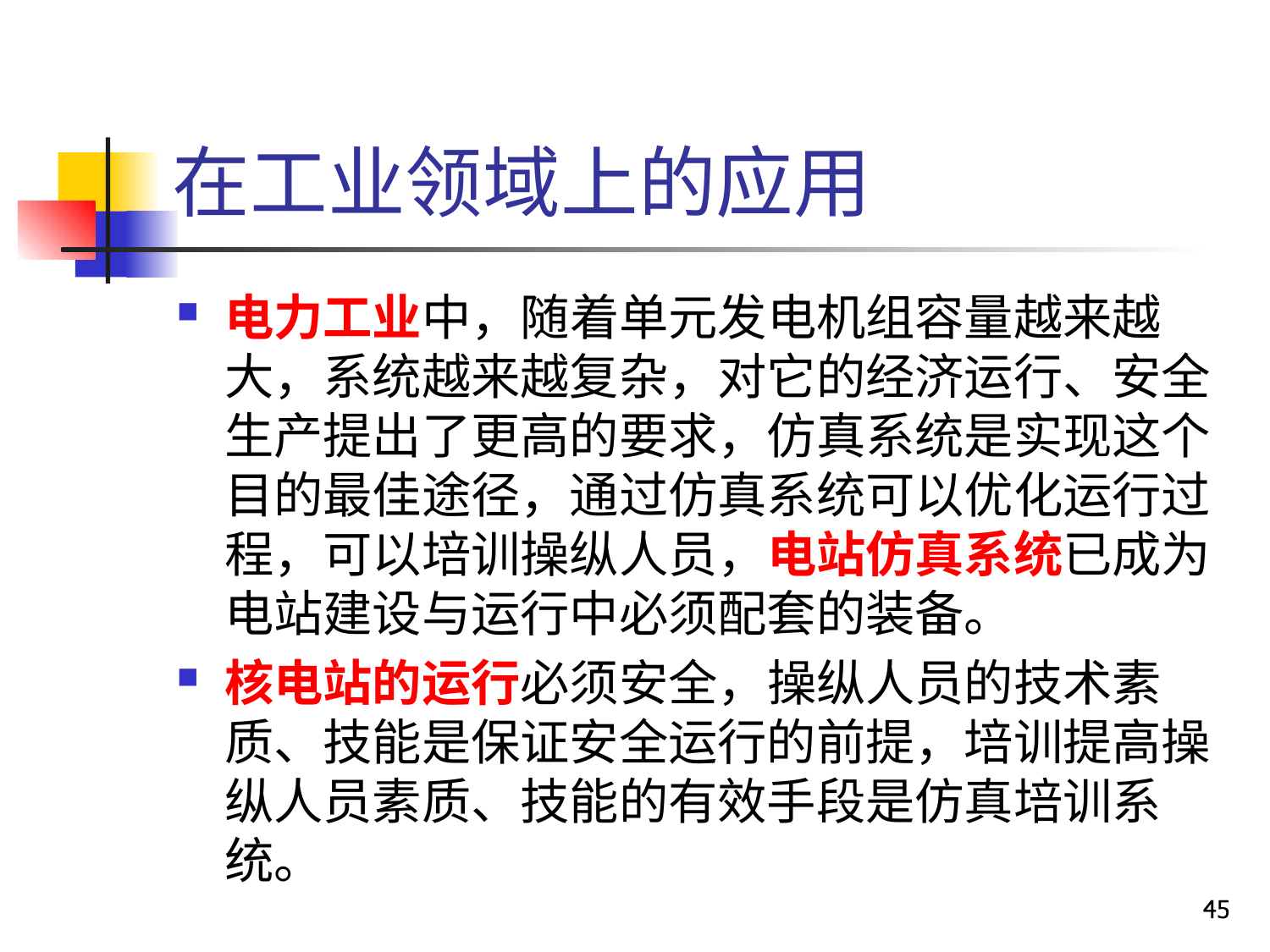

# 在工业领域上的应用
电力工业中，随着单元发电机组容量越来越大，系统越来越复杂，对它的经济运行、安全生产提出了更高的要求，仿真系统是实现这个目的最佳途径，通过仿真系统可以优化运行过程，可以培训操纵人员，电站仿真系统已成为电站建设与运行中必须配套的装备。
核电站的运行必须安全，操纵人员的技术素质、技能是保证安全运行的前提，培训提高操纵人员素质、技能的有效手段是仿真培训系统。
45